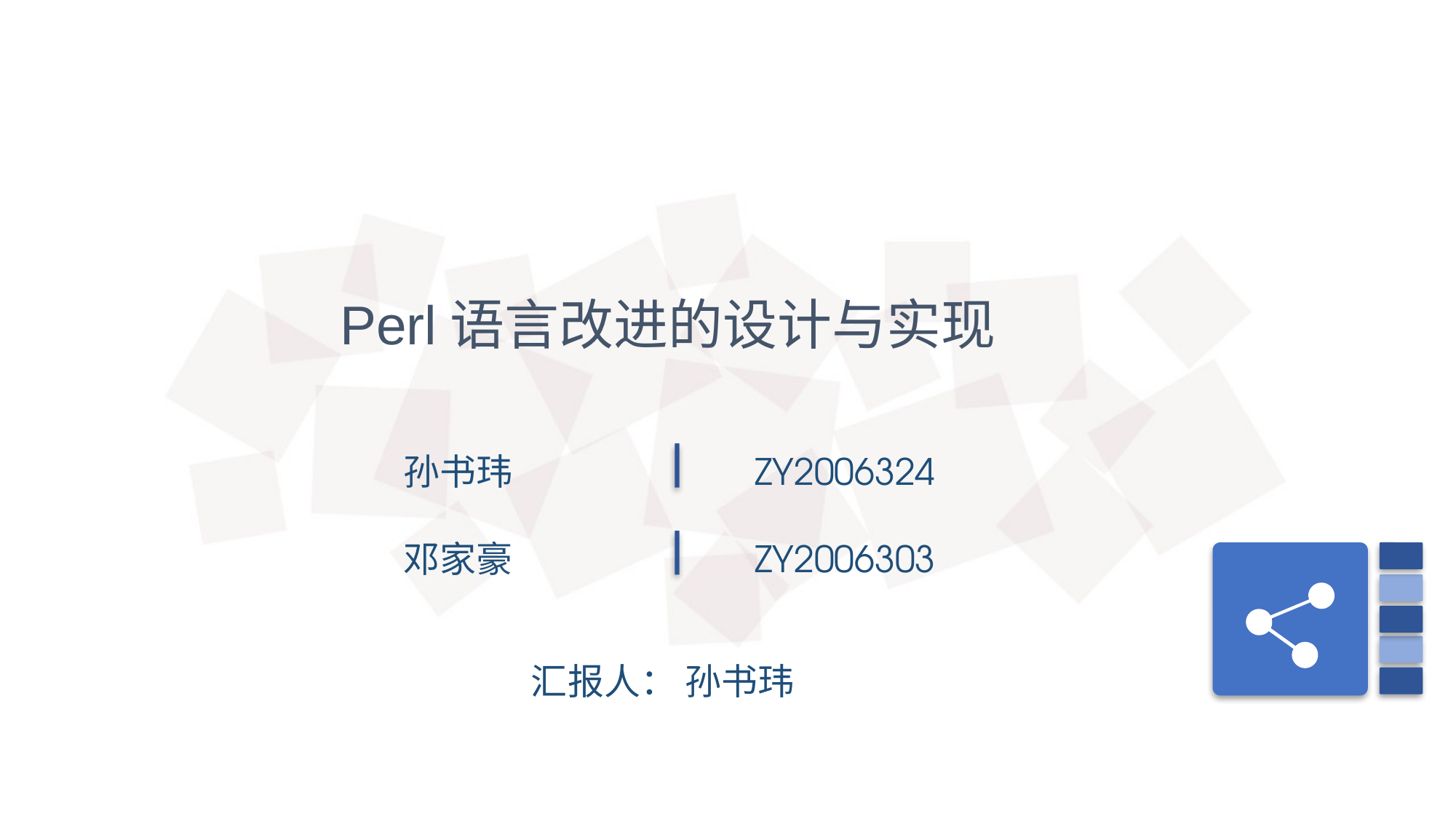

Perl语言改进的设计与实现
孙书玮
ZY2006324

邓家豪
ZY2006303

汇报人： 孙书玮